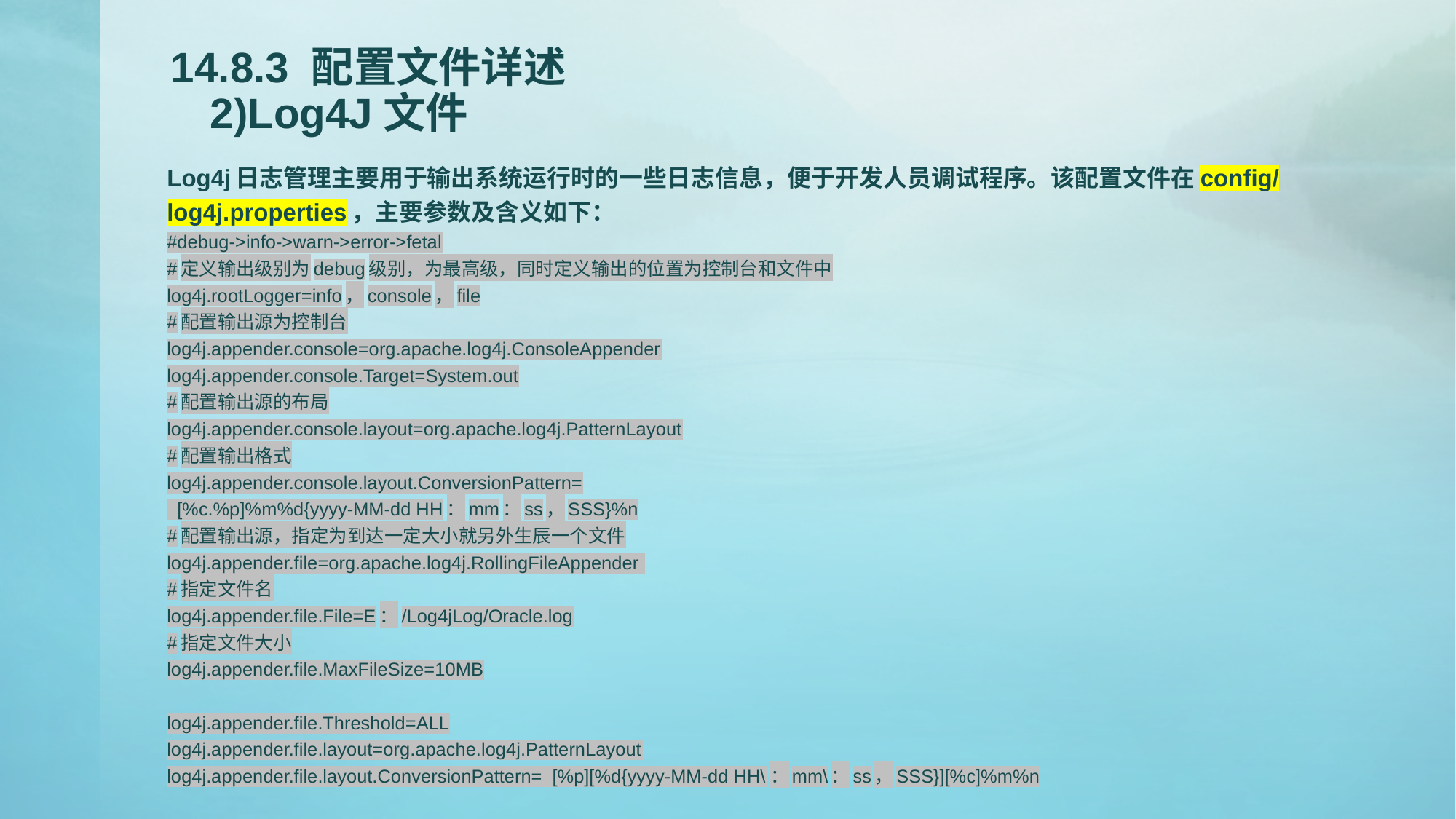

# 14.8.3 配置文件详述 2)Log4J文件
Log4j日志管理主要用于输出系统运行时的一些日志信息，便于开发人员调试程序。该配置文件在config/log4j.properties，主要参数及含义如下：
#debug->info->warn->error->fetal
#定义输出级别为debug级别，为最高级，同时定义输出的位置为控制台和文件中
log4j.rootLogger=info，console，file
#配置输出源为控制台
log4j.appender.console=org.apache.log4j.ConsoleAppender
log4j.appender.console.Target=System.out
#配置输出源的布局
log4j.appender.console.layout=org.apache.log4j.PatternLayout
#配置输出格式
log4j.appender.console.layout.ConversionPattern=
  [%c.%p]%m%d{yyyy-MM-dd HH：mm：ss，SSS}%n
#配置输出源，指定为到达一定大小就另外生辰一个文件
log4j.appender.file=org.apache.log4j.RollingFileAppender
#指定文件名
log4j.appender.file.File=E：/Log4jLog/Oracle.log
#指定文件大小
log4j.appender.file.MaxFileSize=10MB

log4j.appender.file.Threshold=ALL
log4j.appender.file.layout=org.apache.log4j.PatternLayout
log4j.appender.file.layout.ConversionPattern=  [%p][%d{yyyy-MM-dd HH\：mm\：ss，SSS}][%c]%m%n